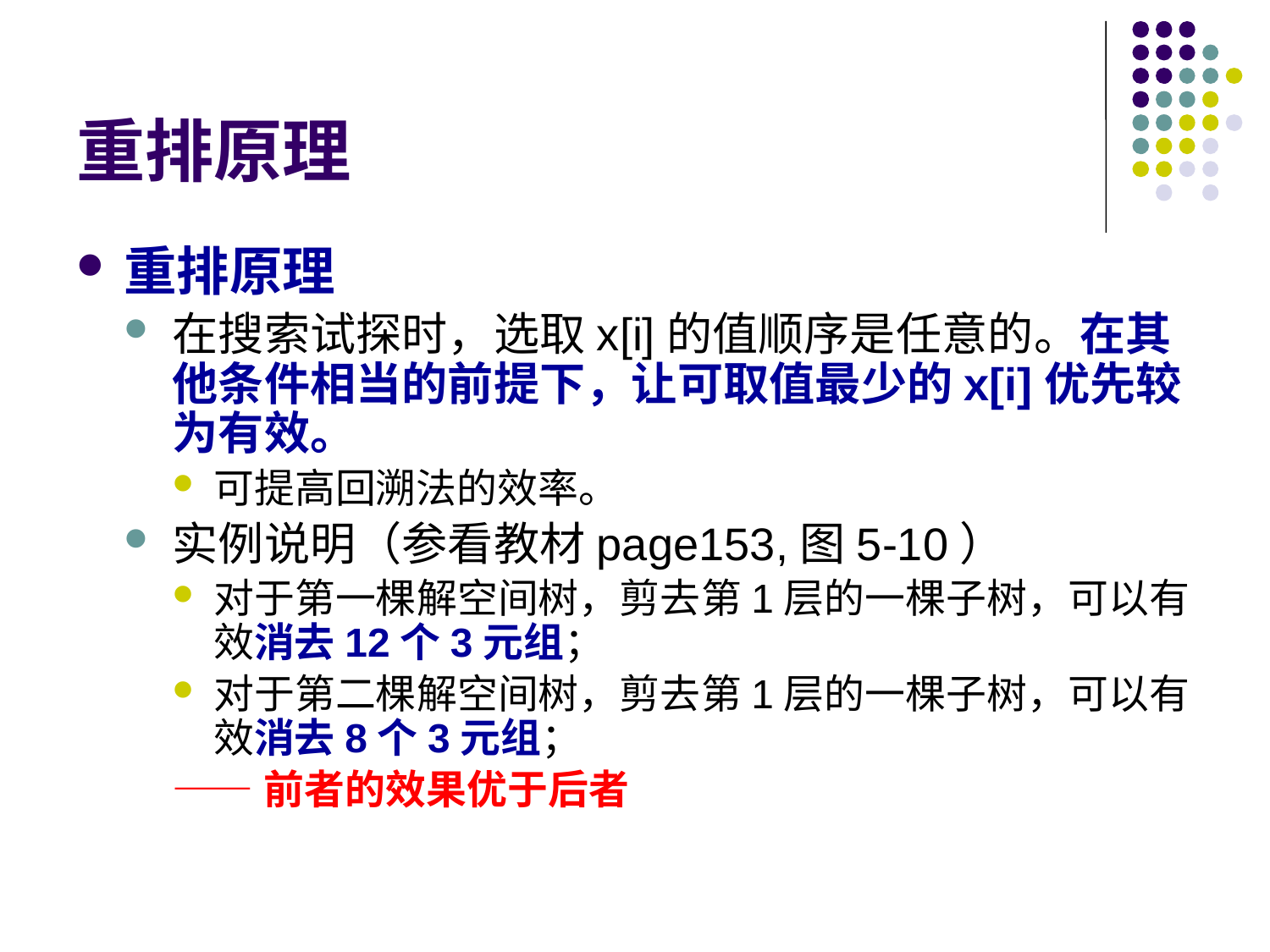

# 重排原理
重排原理
在搜索试探时，选取x[i]的值顺序是任意的。在其他条件相当的前提下，让可取值最少的x[i]优先较为有效。
可提高回溯法的效率。
实例说明（参看教材page153,图5-10）
对于第一棵解空间树，剪去第1层的一棵子树，可以有效消去12个3元组；
对于第二棵解空间树，剪去第1层的一棵子树，可以有效消去8个3元组；
——前者的效果优于后者